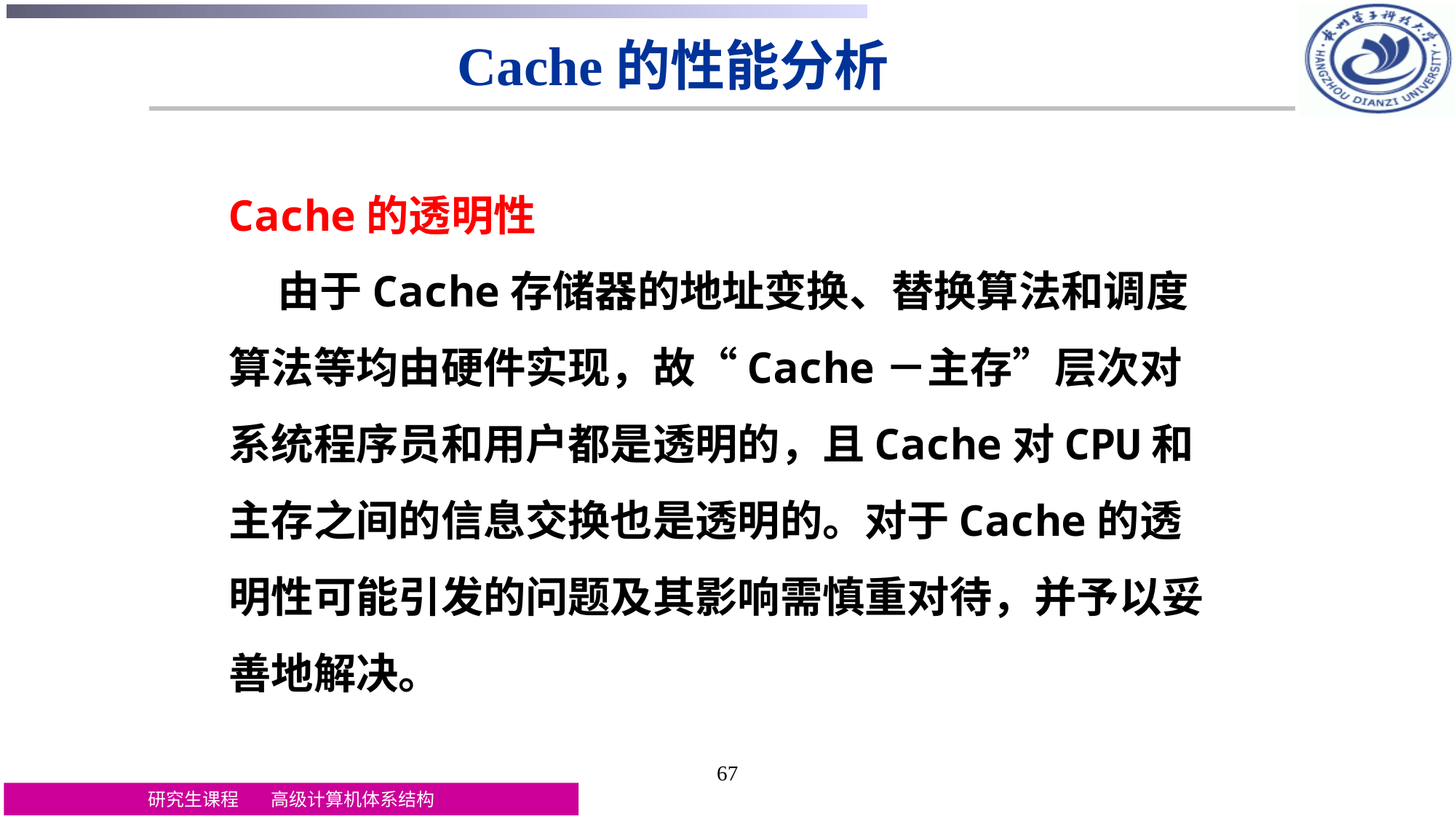

Cache的性能分析
Cache的透明性
    由于Cache存储器的地址变换、替换算法和调度算法等均由硬件实现，故“Cache－主存”层次对系统程序员和用户都是透明的，且Cache对CPU和主存之间的信息交换也是透明的。对于Cache的透明性可能引发的问题及其影响需慎重对待，并予以妥善地解决。
67